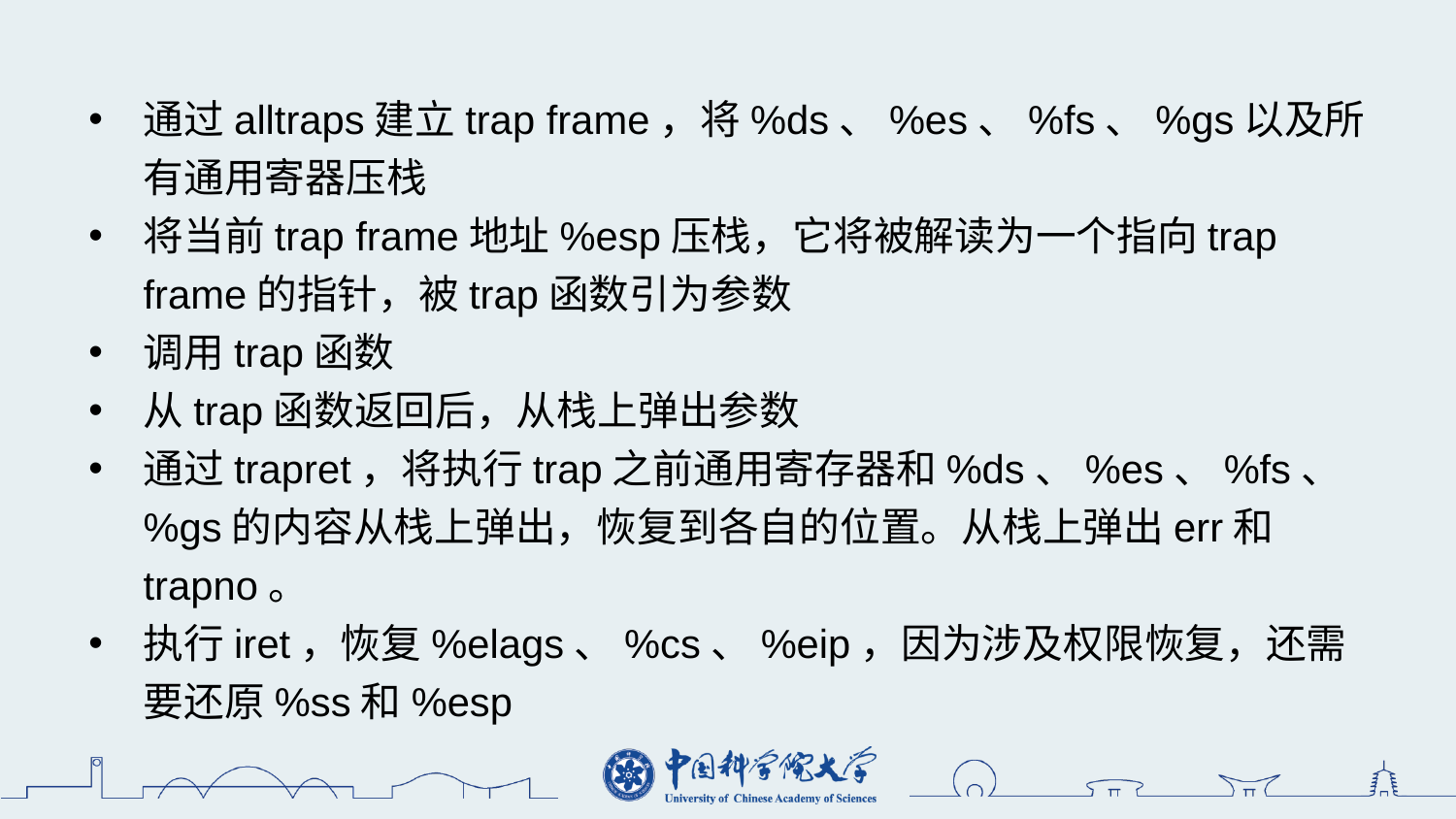

通过alltraps建立trap frame，将%ds、%es、%fs、%gs以及所有通用寄器压栈
将当前trap frame地址%esp压栈，它将被解读为一个指向trap frame的指针，被trap函数引为参数
调用trap函数
从trap函数返回后，从栈上弹出参数
通过trapret，将执行trap之前通用寄存器和%ds、%es、%fs、%gs的内容从栈上弹出，恢复到各自的位置。从栈上弹出err和trapno。
执行iret，恢复%elags、%cs、%eip，因为涉及权限恢复，还需要还原%ss和%esp